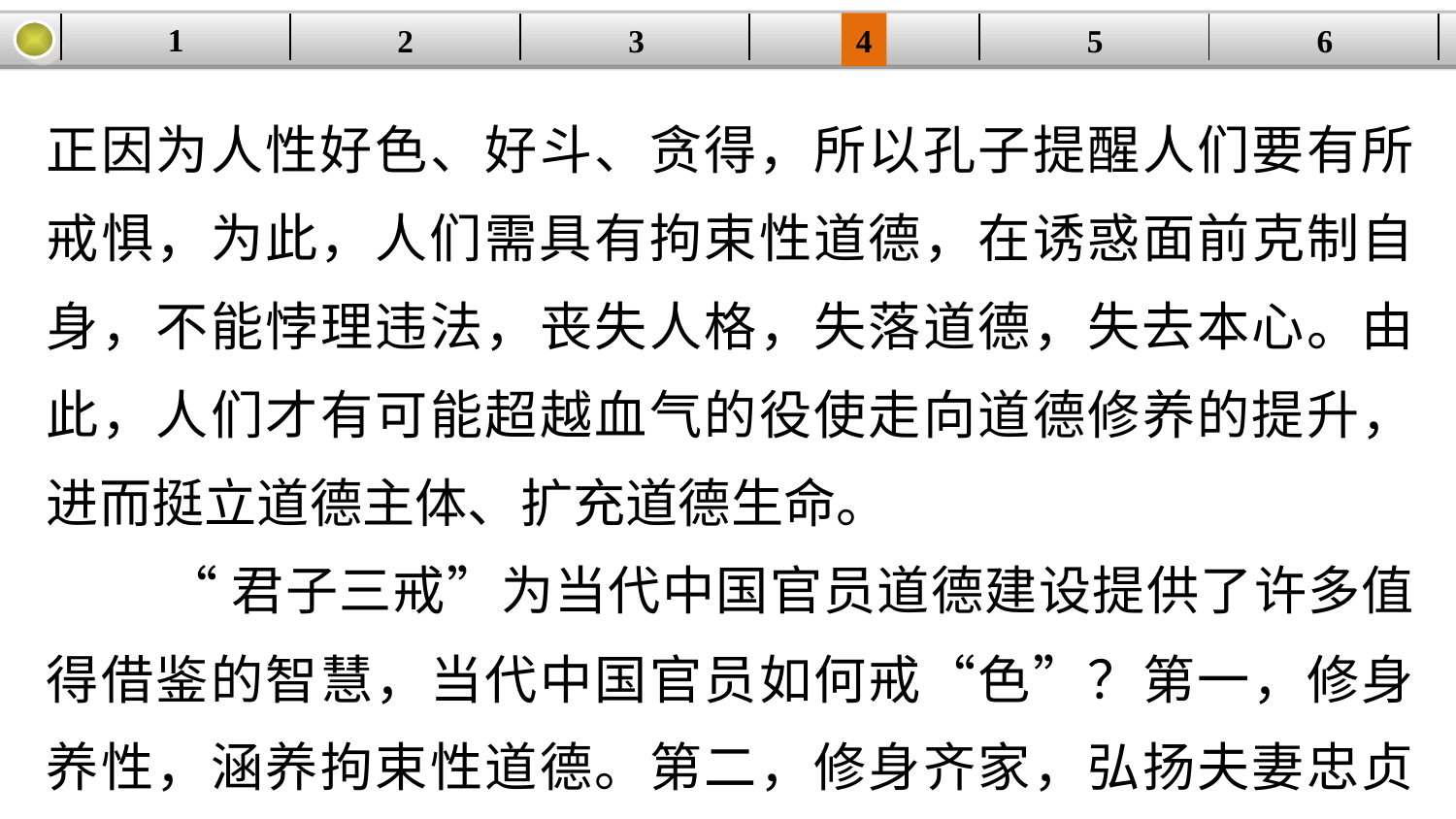

1
3
4
5
6
2
|  |  |  |  |  |  |
| --- | --- | --- | --- | --- | --- |

正因为人性好色、好斗、贪得，所以孔子提醒人们要有所戒惧，为此，人们需具有拘束性道德，在诱惑面前克制自身，不能悖理违法，丧失人格，失落道德，失去本心。由此，人们才有可能超越血气的役使走向道德修养的提升，进而挺立道德主体、扩充道德生命。
         “君子三戒”为当代中国官员道德建设提供了许多值得借鉴的智慧，当代中国官员如何戒“色”？第一，修身养性，涵养拘束性道德。第二，修身齐家，弘扬夫妻忠贞美德。